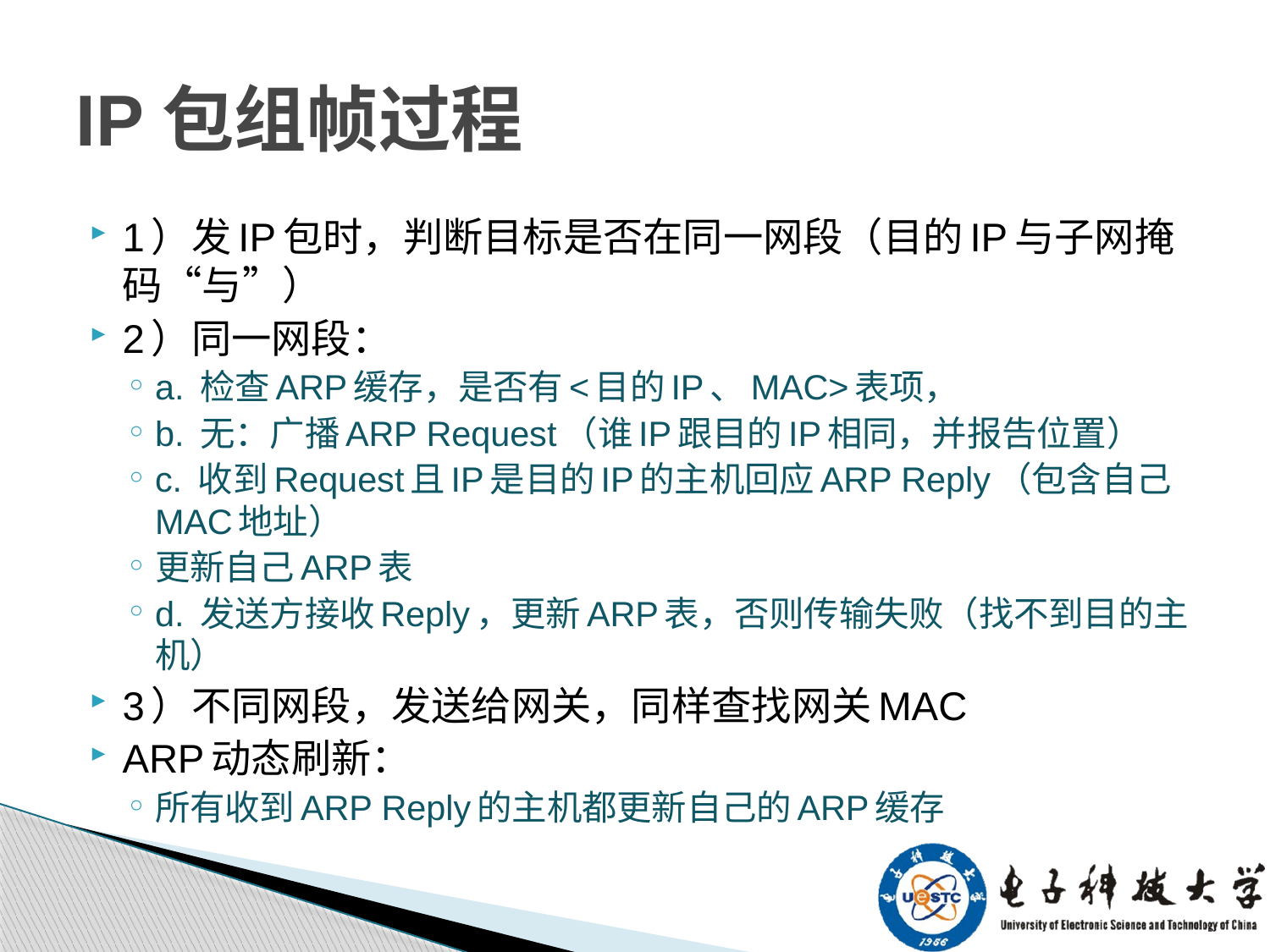

# IP包组帧过程
1）发IP包时，判断目标是否在同一网段（目的IP与子网掩码“与”）
2）同一网段：
a. 检查ARP缓存，是否有<目的IP、MAC>表项，
b. 无：广播ARP Request（谁IP跟目的IP相同，并报告位置）
c. 收到Request且IP是目的IP的主机回应ARP Reply（包含自己MAC地址）
更新自己ARP表
d. 发送方接收Reply，更新ARP表，否则传输失败（找不到目的主机）
3）不同网段，发送给网关，同样查找网关MAC
ARP动态刷新：
所有收到ARP Reply的主机都更新自己的ARP缓存
58